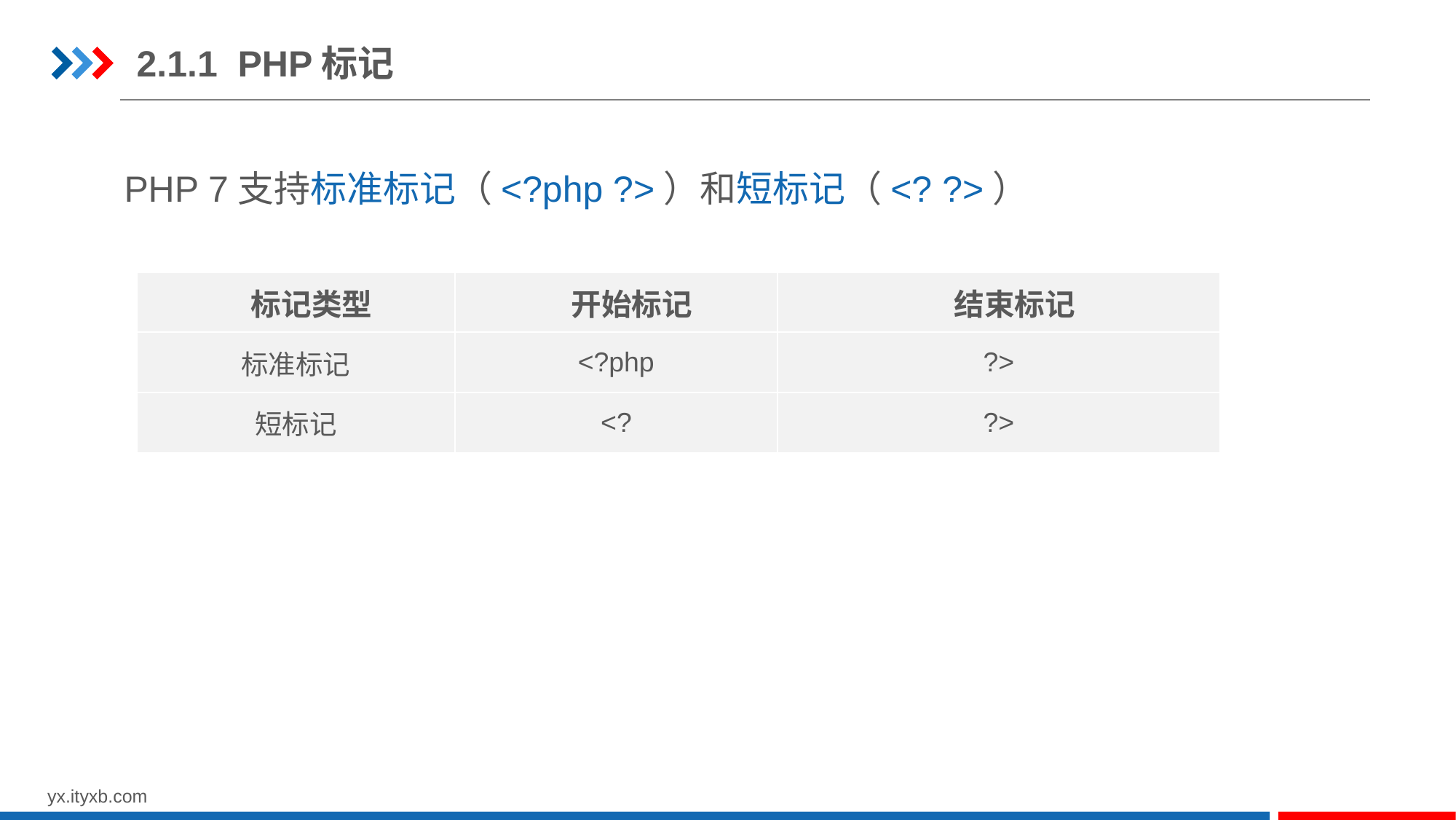

2.1.1  PHP标记
PHP 7支持标准标记（<?php ?>）和短标记（<? ?>）
| 标记类型 | 开始标记 | 结束标记 |
| --- | --- | --- |
| 标准标记 | <?php | ?> |
| 短标记 | <? | ?> |